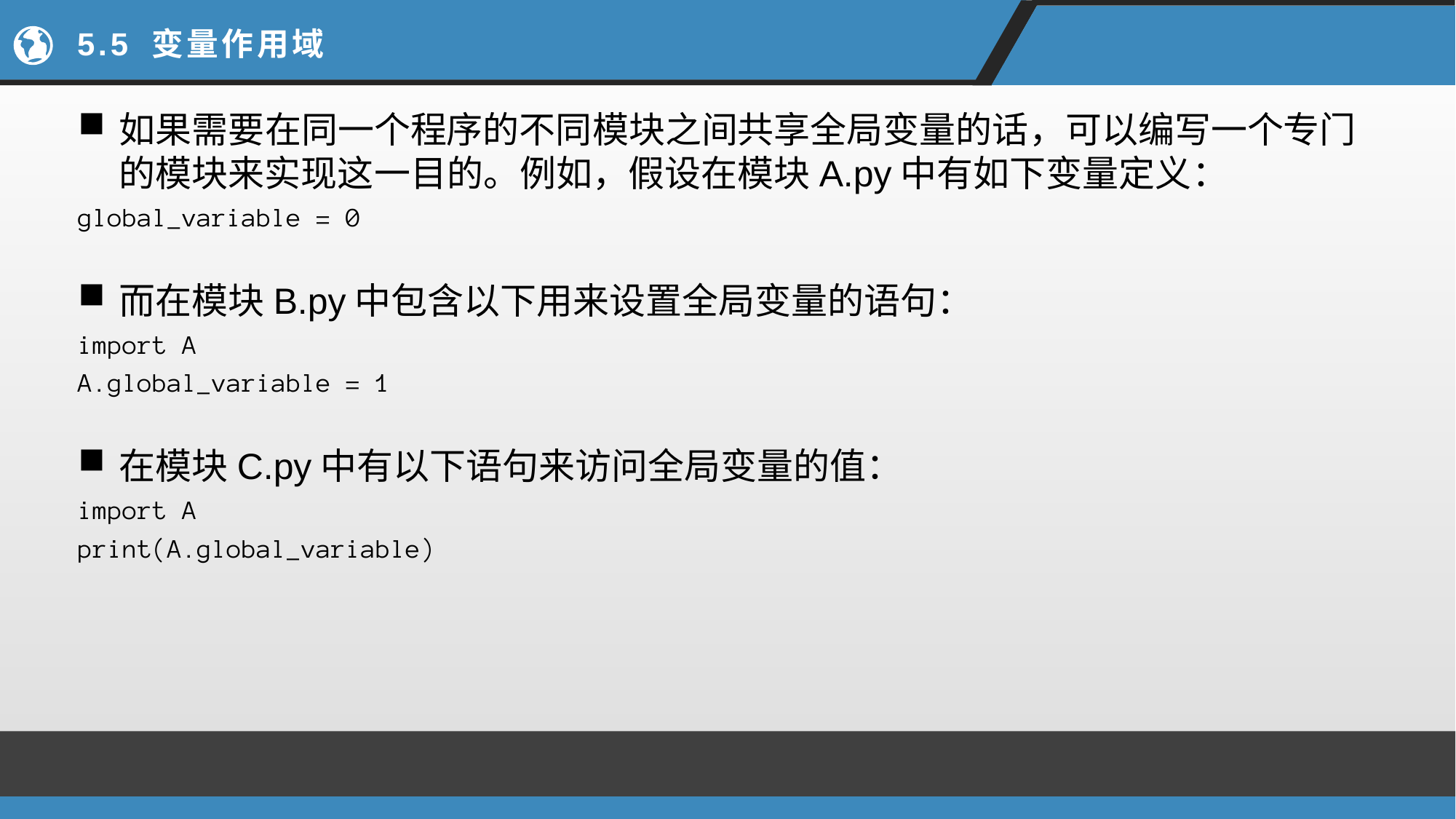

# 5.5 变量作用域

如果需要在同一个程序的不同模块之间共享全局变量的话，可以编写一个专门的模块来实现这一目的。例如，假设在模块A.py中有如下变量定义：
global_variable = 0

而在模块B.py中包含以下用来设置全局变量的语句：
import A
A.global_variable = 1

在模块C.py中有以下语句来访问全局变量的值：
import A
print(A.global_variable)